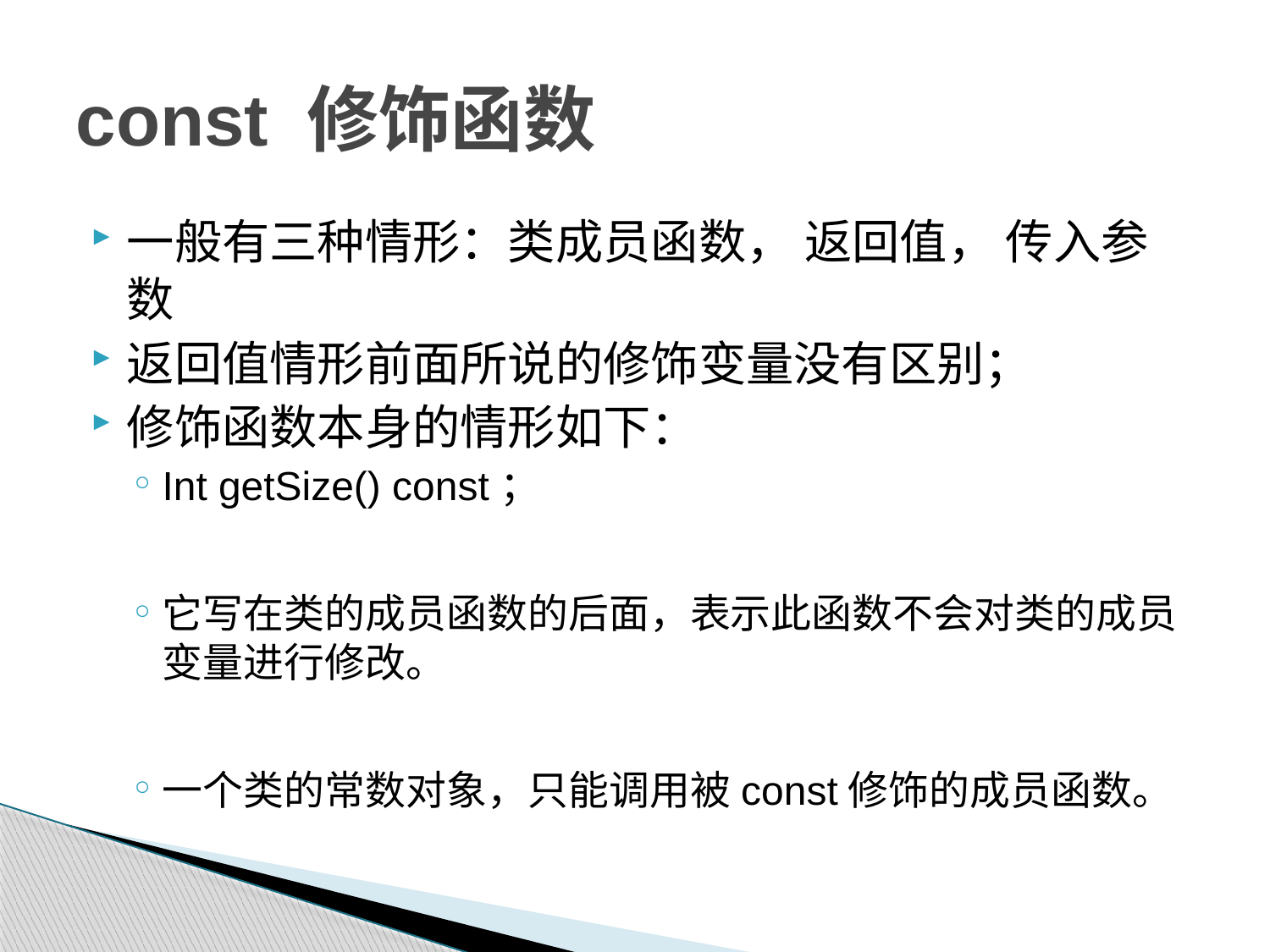

# const 修饰函数
一般有三种情形：类成员函数， 返回值， 传入参数
返回值情形前面所说的修饰变量没有区别；
修饰函数本身的情形如下：
Int getSize() const；

它写在类的成员函数的后面，表示此函数不会对类的成员变量进行修改。

一个类的常数对象，只能调用被const修饰的成员函数。